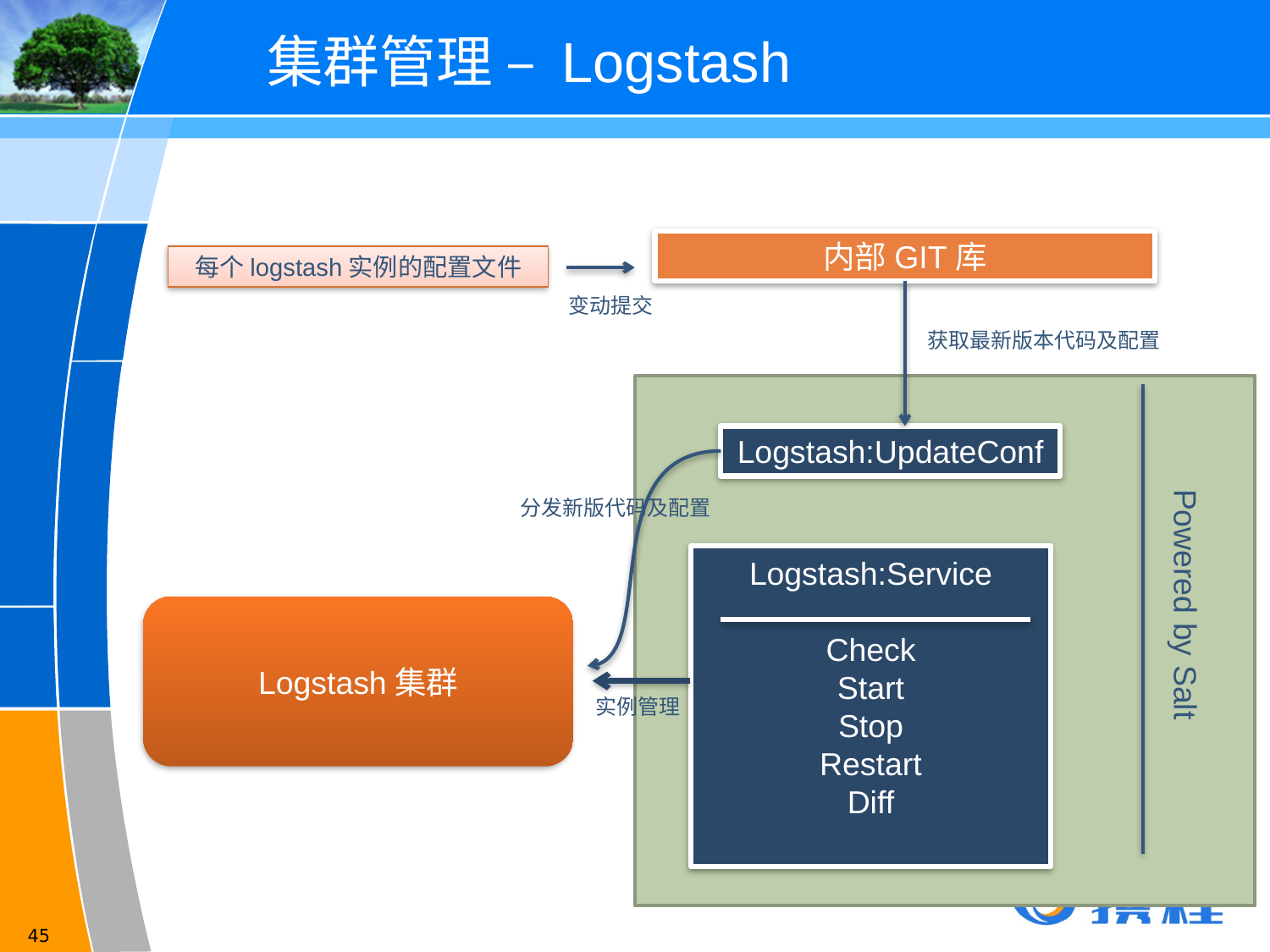

# 集群管理 – Logstash
内部GIT库
每个logstash实例的配置文件
变动提交
获取最新版本代码及配置

Logstash:UpdateConf
Powered by Salt
分发新版代码及配置
Logstash:Service

Check
Start
Stop
Restart
Diff

Logstash集群
实例管理
45